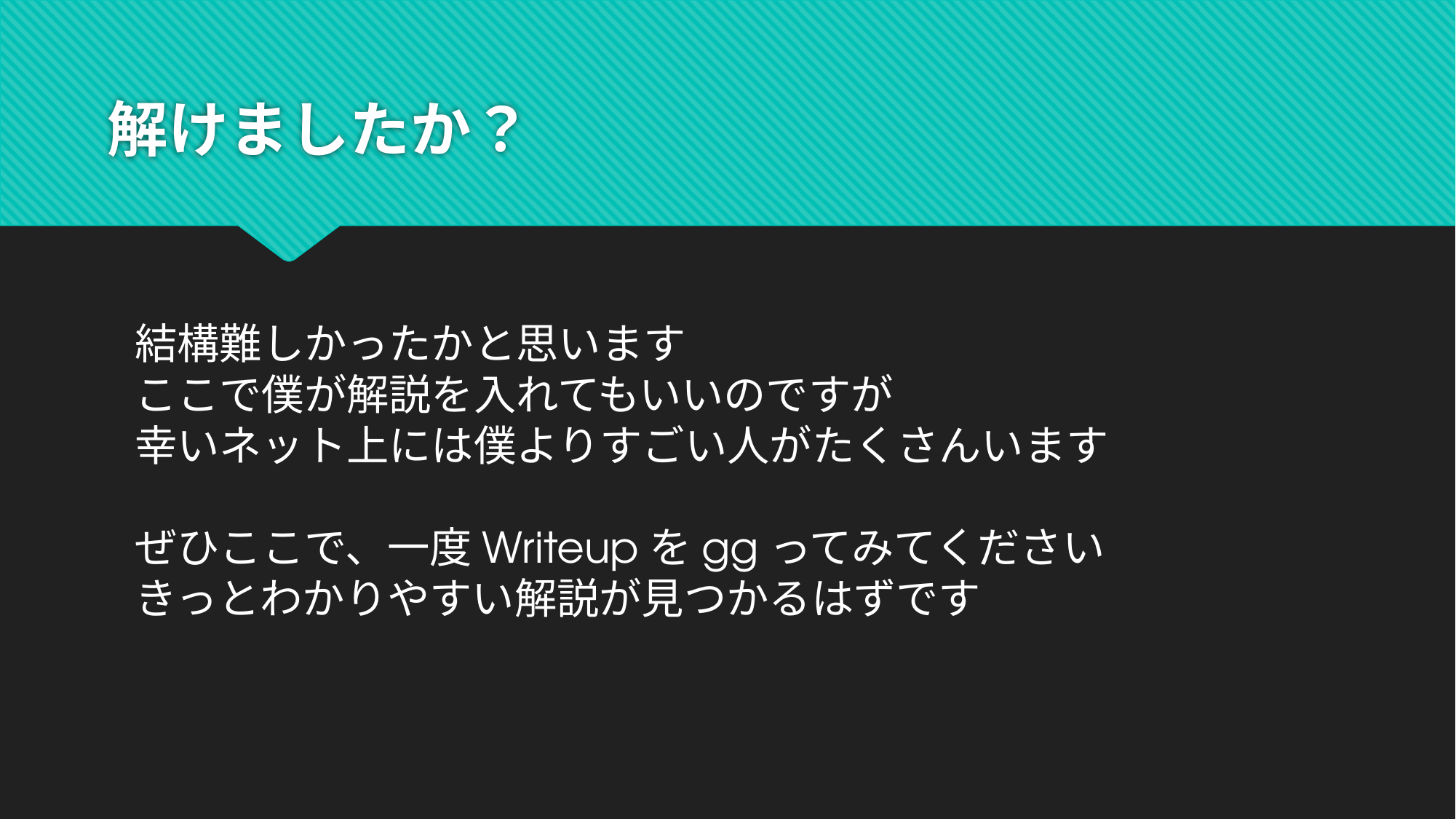

# 解けましたか？
結構難しかったかと思います
ここで僕が解説を入れてもいいのですが
幸いネット上には僕よりすごい人がたくさんいます

ぜひここで、一度Writeupをggってみてください
きっとわかりやすい解説が見つかるはずです